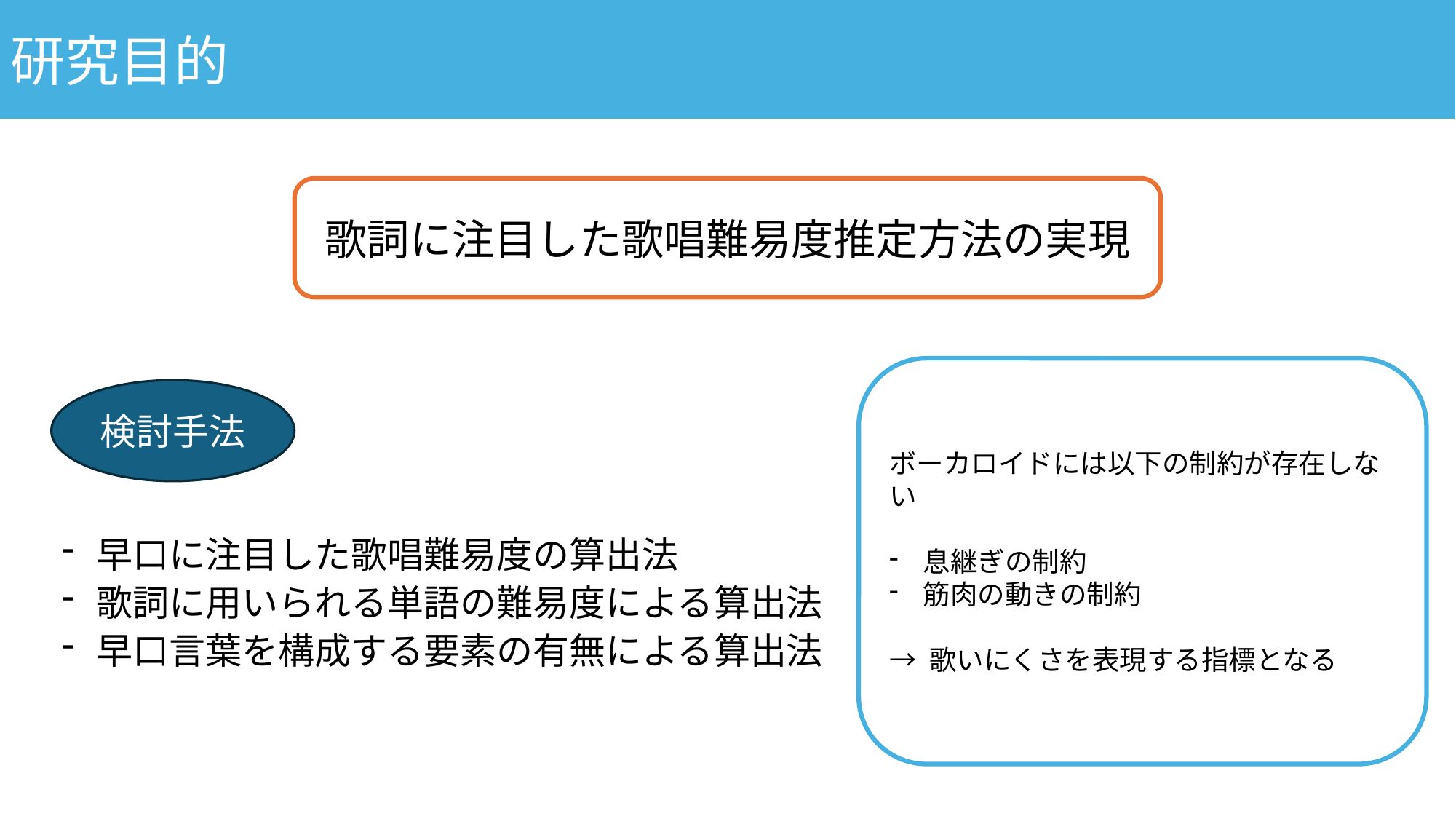

研究目的
歌詞に注目した歌唱難易度推定方法の実現
ボーカロイドには以下の制約が存在しない

息継ぎの制約
筋肉の動きの制約

→ 歌いにくさを表現する指標となる
検討手法
早口に注目した歌唱難易度の算出法
歌詞に用いられる単語の難易度による算出法
早口言葉を構成する要素の有無による算出法